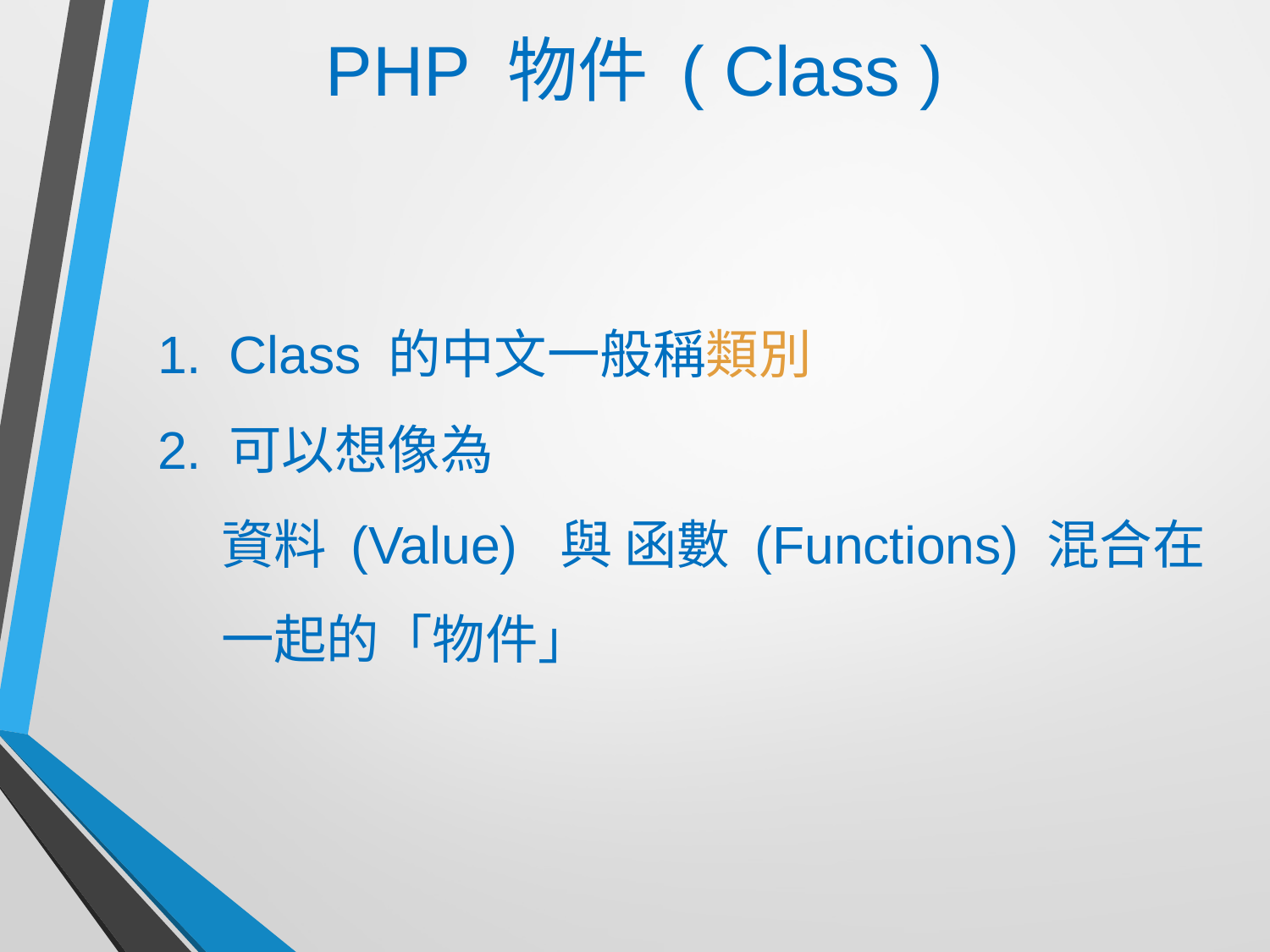

# PHP 物件 ( Class )
Class 的中文一般稱類別
可以想像為
資料 (Value)  與 函數 (Functions) 混合在一起的「物件」